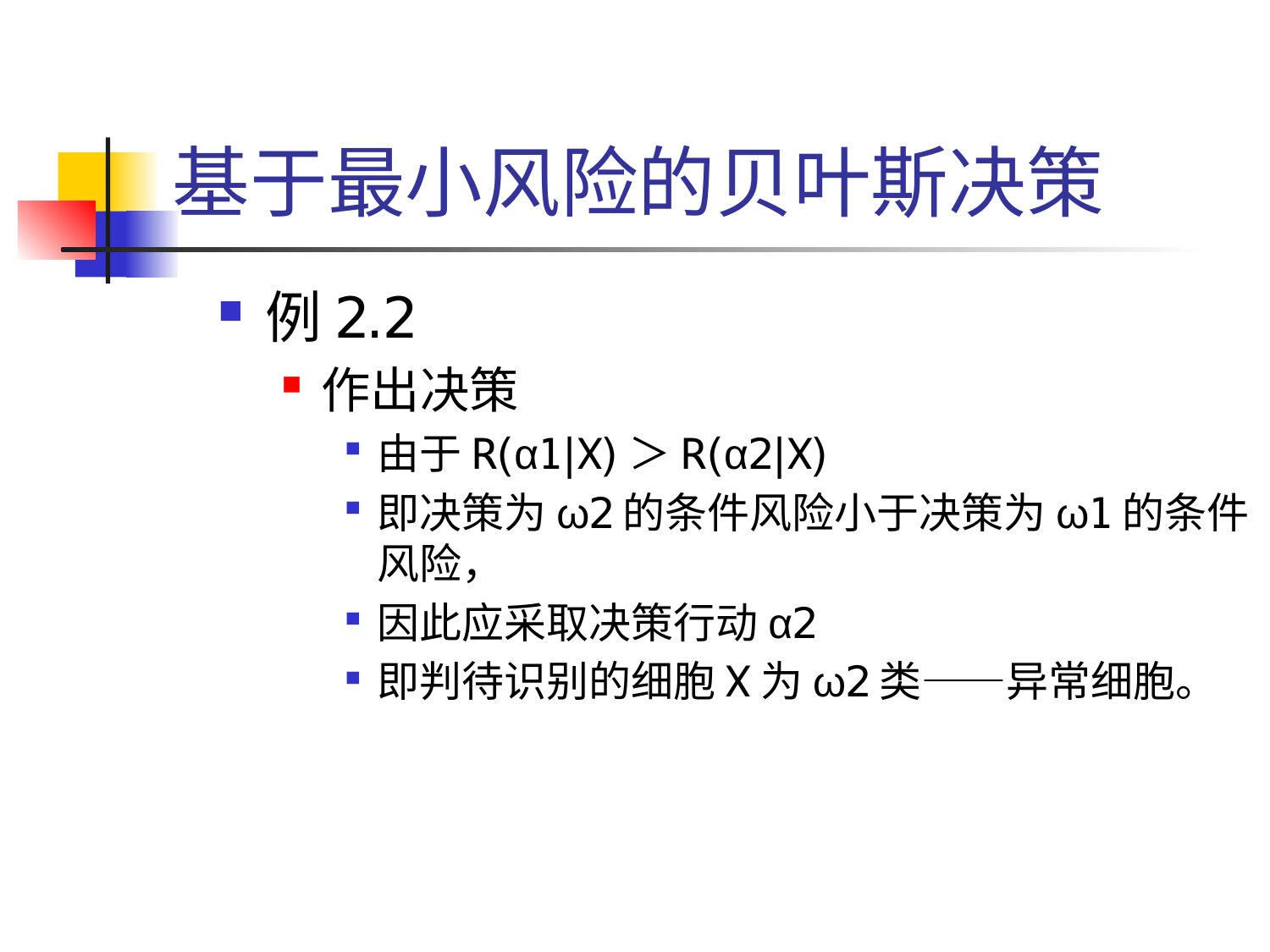

# 基于最小风险的贝叶斯决策
例2.2
作出决策
由于R(α1|X)＞R(α2|X)
即决策为ω2的条件风险小于决策为ω1的条件风险，
因此应采取决策行动α2
即判待识别的细胞X为ω2类——异常细胞。